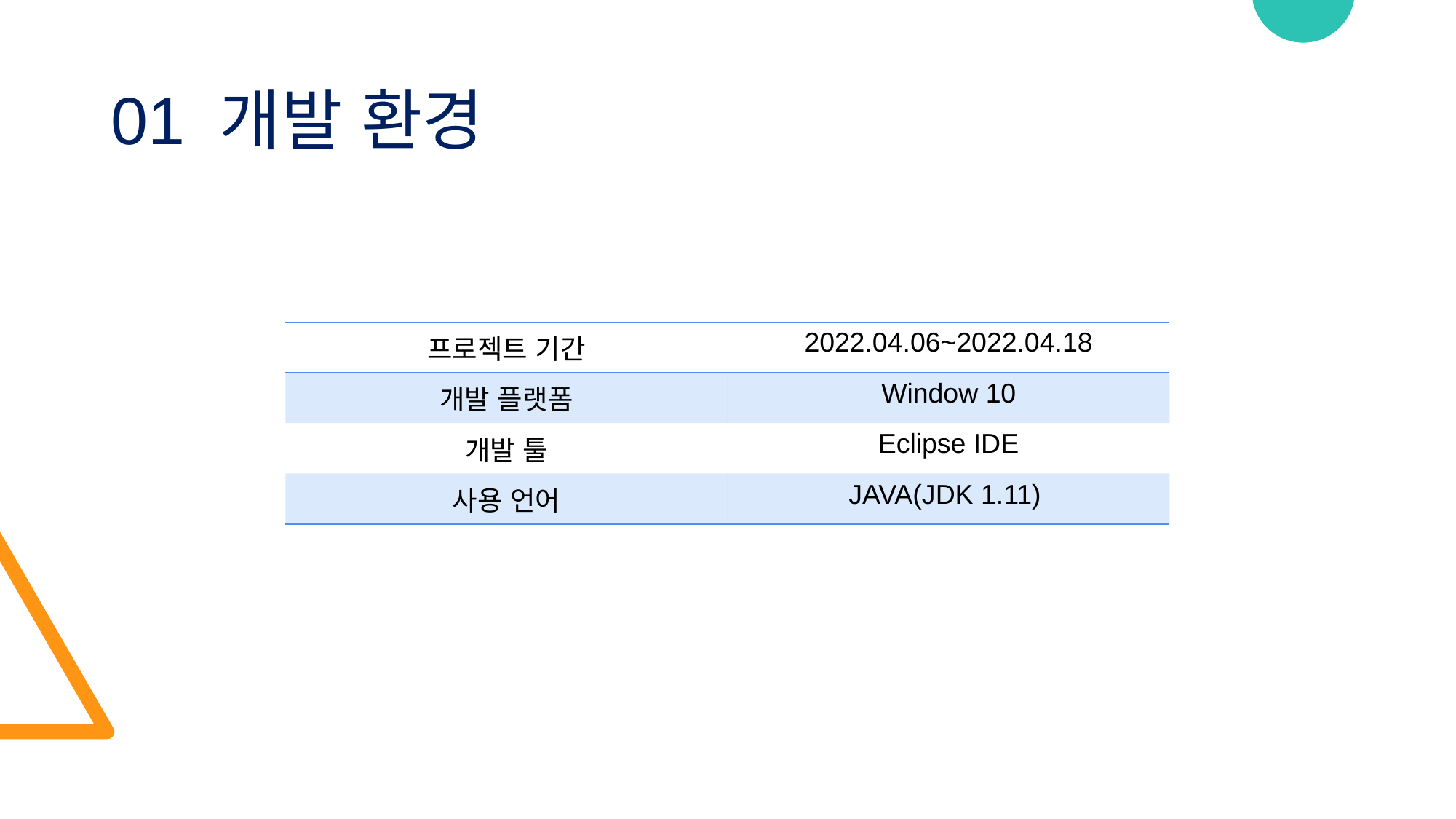

# 01 개발 환경
| 프로젝트 기간 | 2022.04.06~2022.04.18 |
| --- | --- |
| 개발 플랫폼 | Window 10 |
| 개발 툴 | Eclipse IDE |
| 사용 언어 | JAVA(JDK 1.11) |